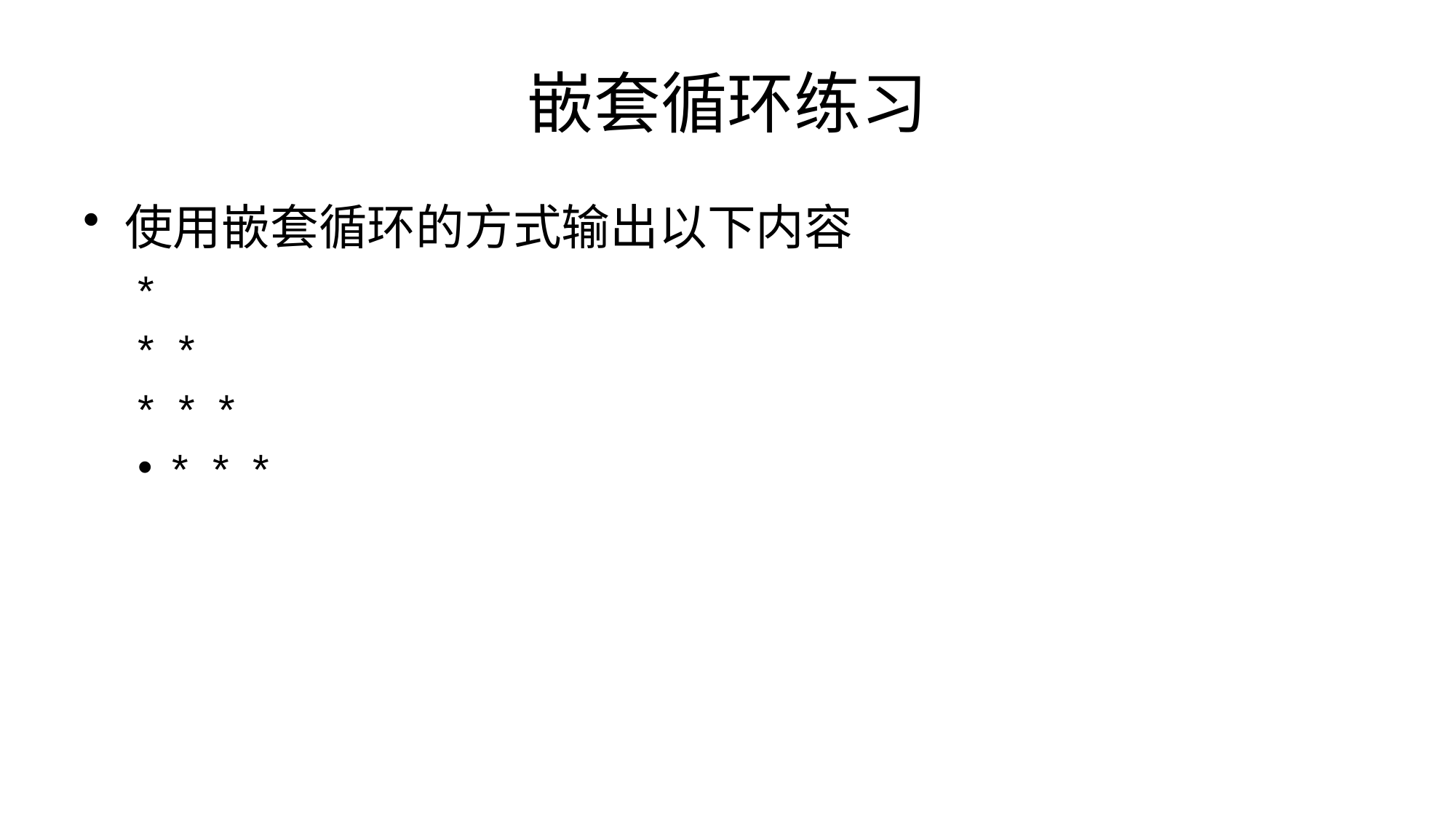

# 嵌套循环练习
使用嵌套循环的方式输出以下内容
*
*  *
*  *  *
*  *  *